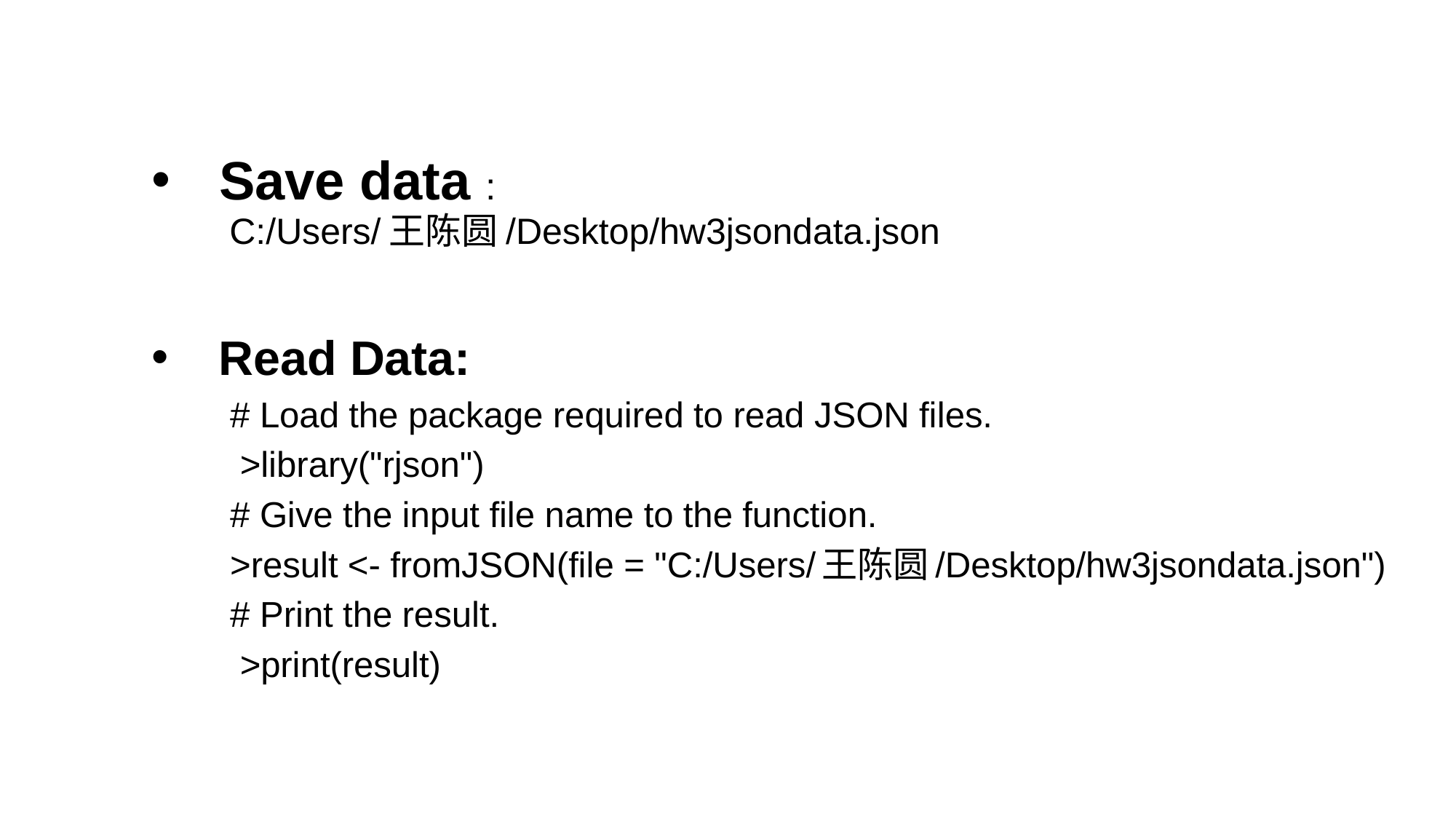

# Save data : C:/Users/王陈圆/Desktop/hw3jsondata.json
Read Data:
        # Load the package required to read JSON files.
         >library("rjson")
        # Give the input file name to the function.
        >result <- fromJSON(file = "C:/Users/王陈圆/Desktop/hw3jsondata.json")
        # Print the result.
         >print(result)